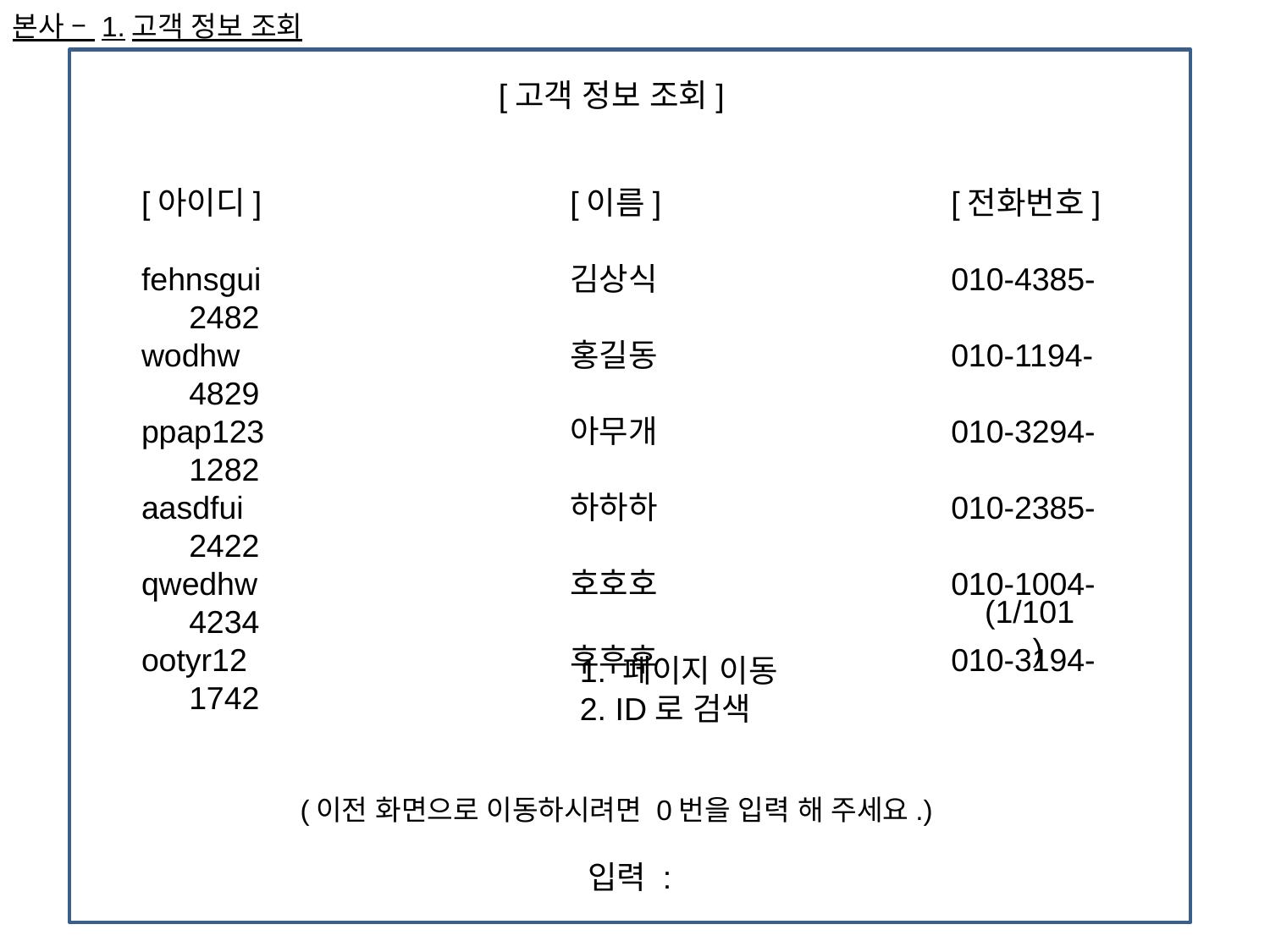

본사 – 1.고객 정보 조회

[고객 정보 조회]
[아이디]			[이름]			[전화번호]

fehnsgui			김상식			010-4385-2482
wodhw			홍길동			010-1194-4829
ppap123			아무개			010-3294-1282
aasdfui			하하하			010-2385-2422
qwedhw			호호호			010-1004-4234
ootyr12			후후후			010-3194-1742

(1/101)
				1. 페이지 이동
				2. ID로 검색
(이전 화면으로 이동하시려면 0번을 입력 해 주세요.)
입력 :